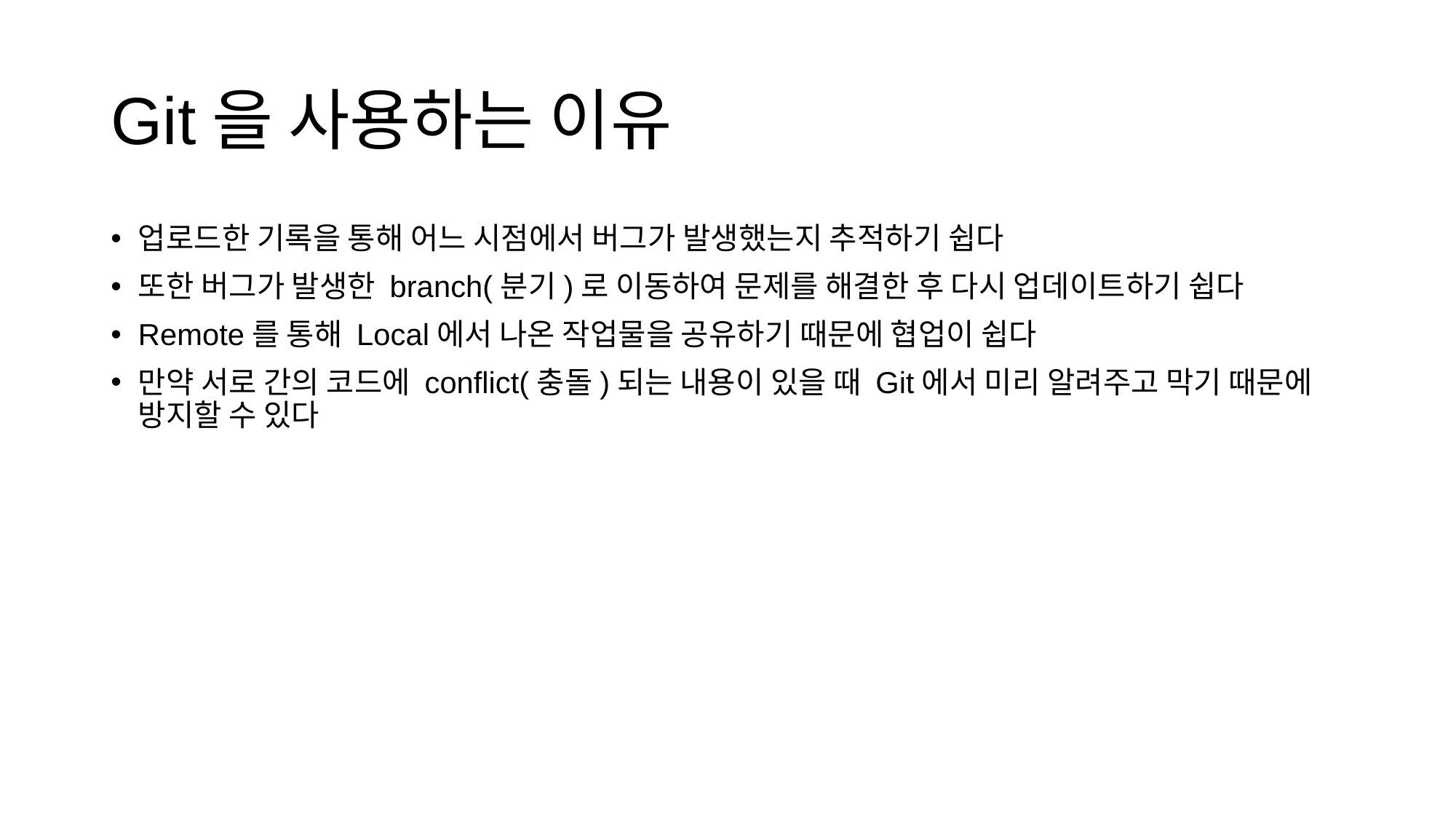

# Git을 사용하는 이유
업로드한 기록을 통해 어느 시점에서 버그가 발생했는지 추적하기 쉽다
또한 버그가 발생한 branch(분기)로 이동하여 문제를 해결한 후 다시 업데이트하기 쉽다
Remote를 통해 Local에서 나온 작업물을 공유하기 때문에 협업이 쉽다
만약 서로 간의 코드에 conflict(충돌)되는 내용이 있을 때 Git에서 미리 알려주고 막기 때문에 방지할 수 있다